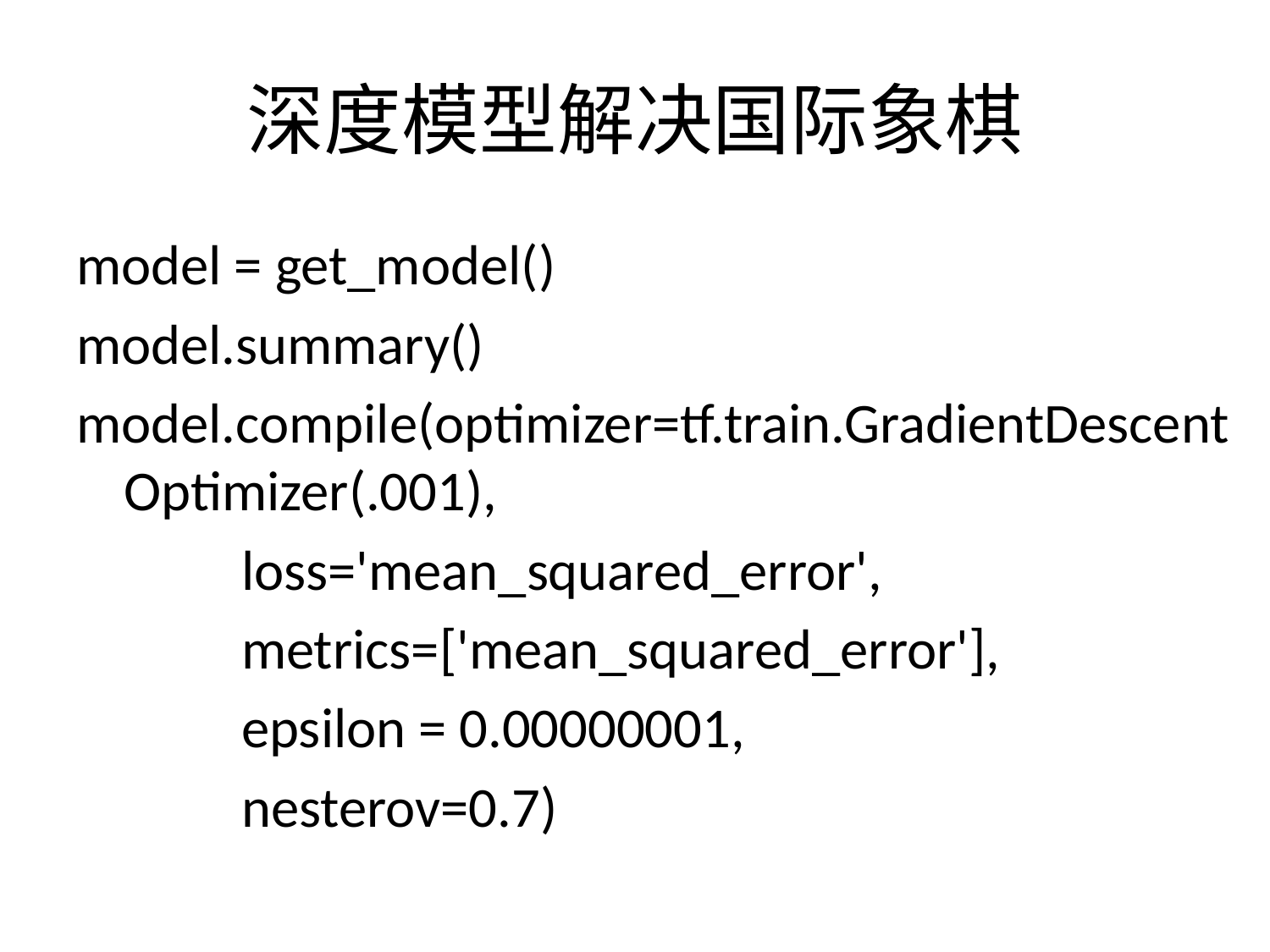

# 深度模型解决国际象棋
model = get_model()
model.summary()
model.compile(optimizer=tf.train.GradientDescentOptimizer(.001),
             loss='mean_squared_error',
             metrics=['mean_squared_error'],
             epsilon = 0.00000001,
             nesterov=0.7)